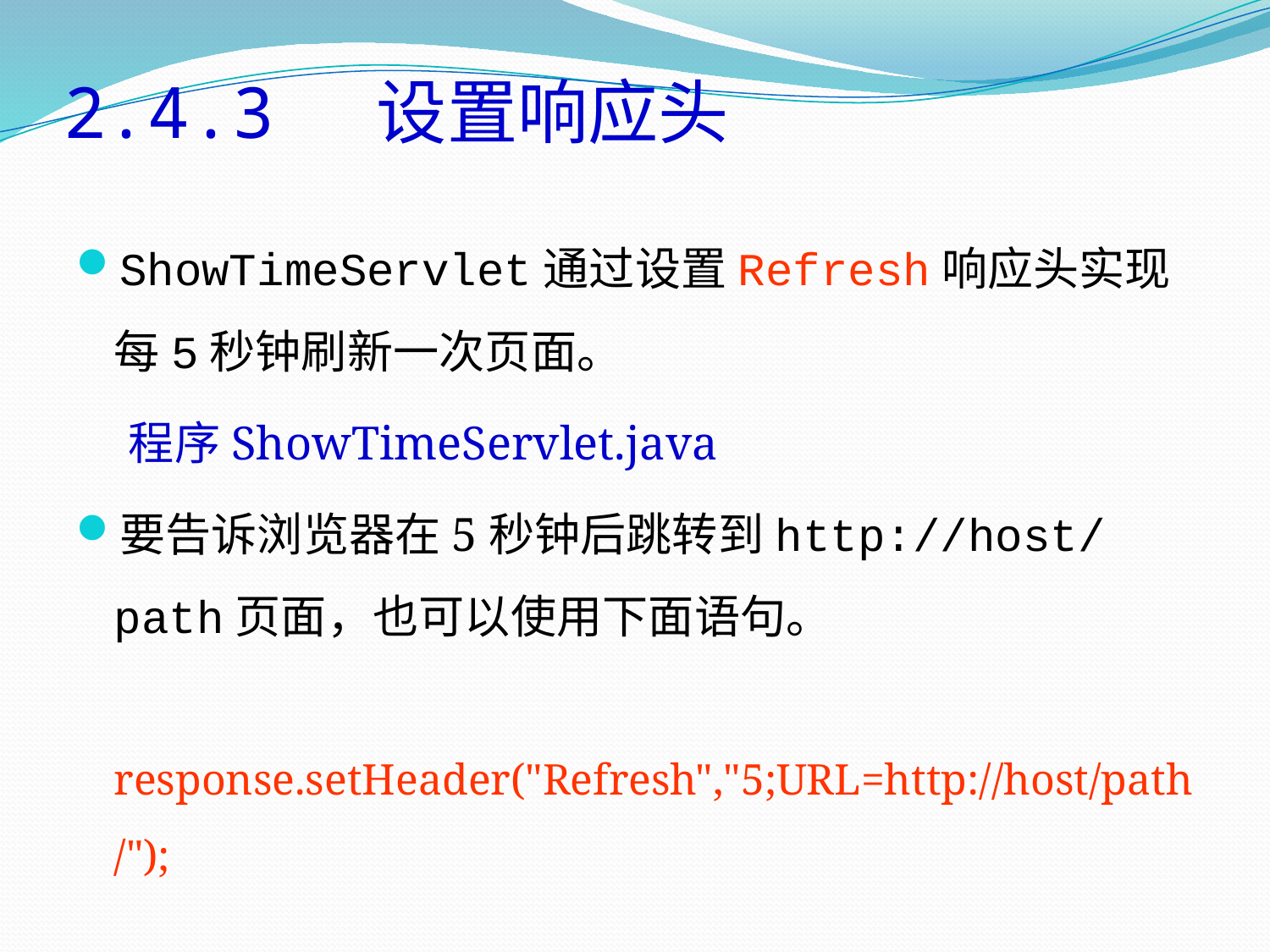

# 2.4.3  设置响应头
ShowTimeServlet通过设置Refresh响应头实现每5秒钟刷新一次页面。
    程序ShowTimeServlet.java
要告诉浏览器在5秒钟后跳转到http://host/path页面，也可以使用下面语句。
   response.setHeader("Refresh","5;URL=http://host/path/");